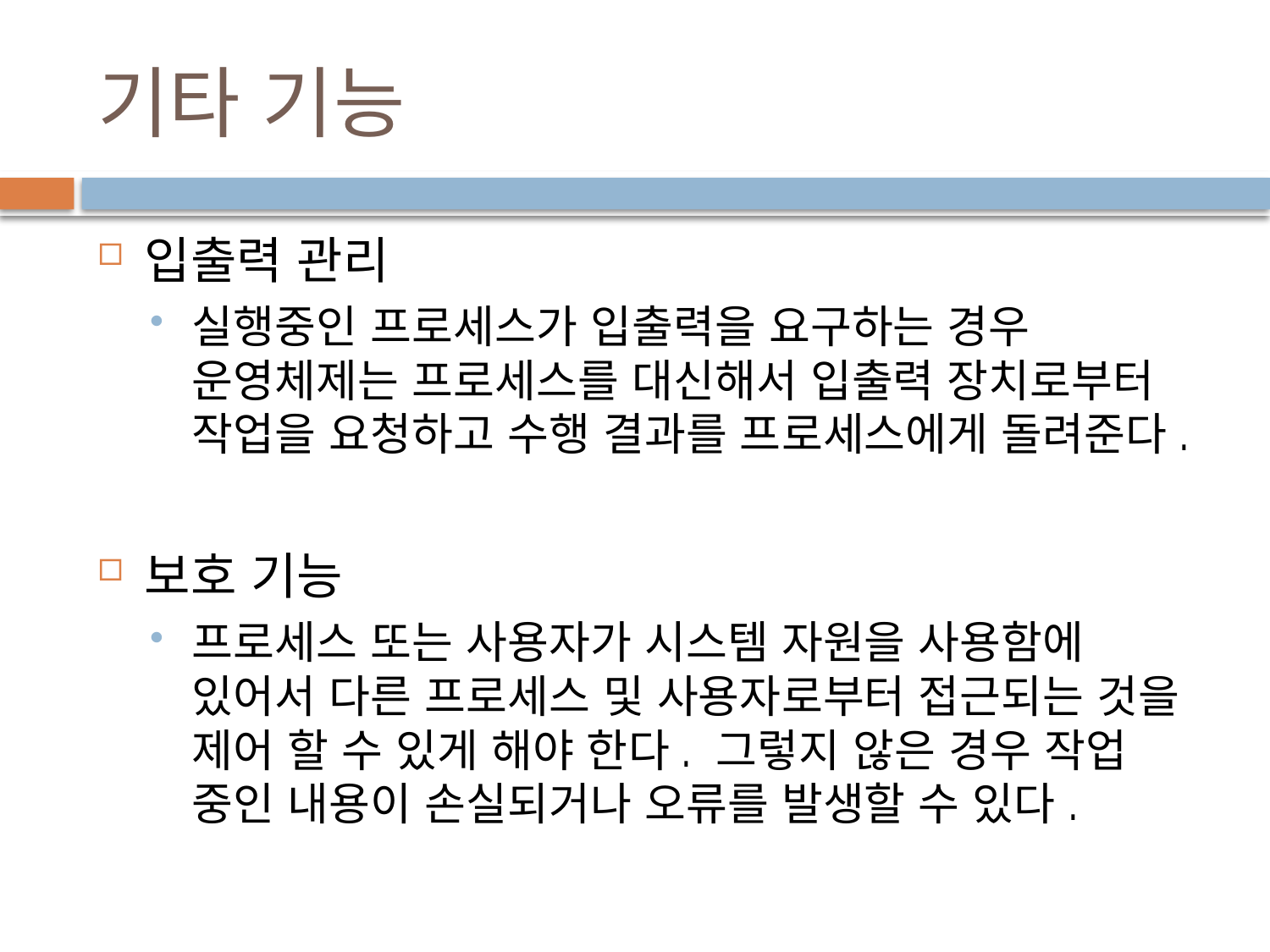

# 기타 기능
입출력 관리
실행중인 프로세스가 입출력을 요구하는 경우 운영체제는 프로세스를 대신해서 입출력 장치로부터 작업을 요청하고 수행 결과를 프로세스에게 돌려준다.

보호 기능
프로세스 또는 사용자가 시스템 자원을 사용함에 있어서 다른 프로세스 및 사용자로부터 접근되는 것을 제어 할 수 있게 해야 한다. 그렇지 않은 경우 작업 중인 내용이 손실되거나 오류를 발생할 수 있다.